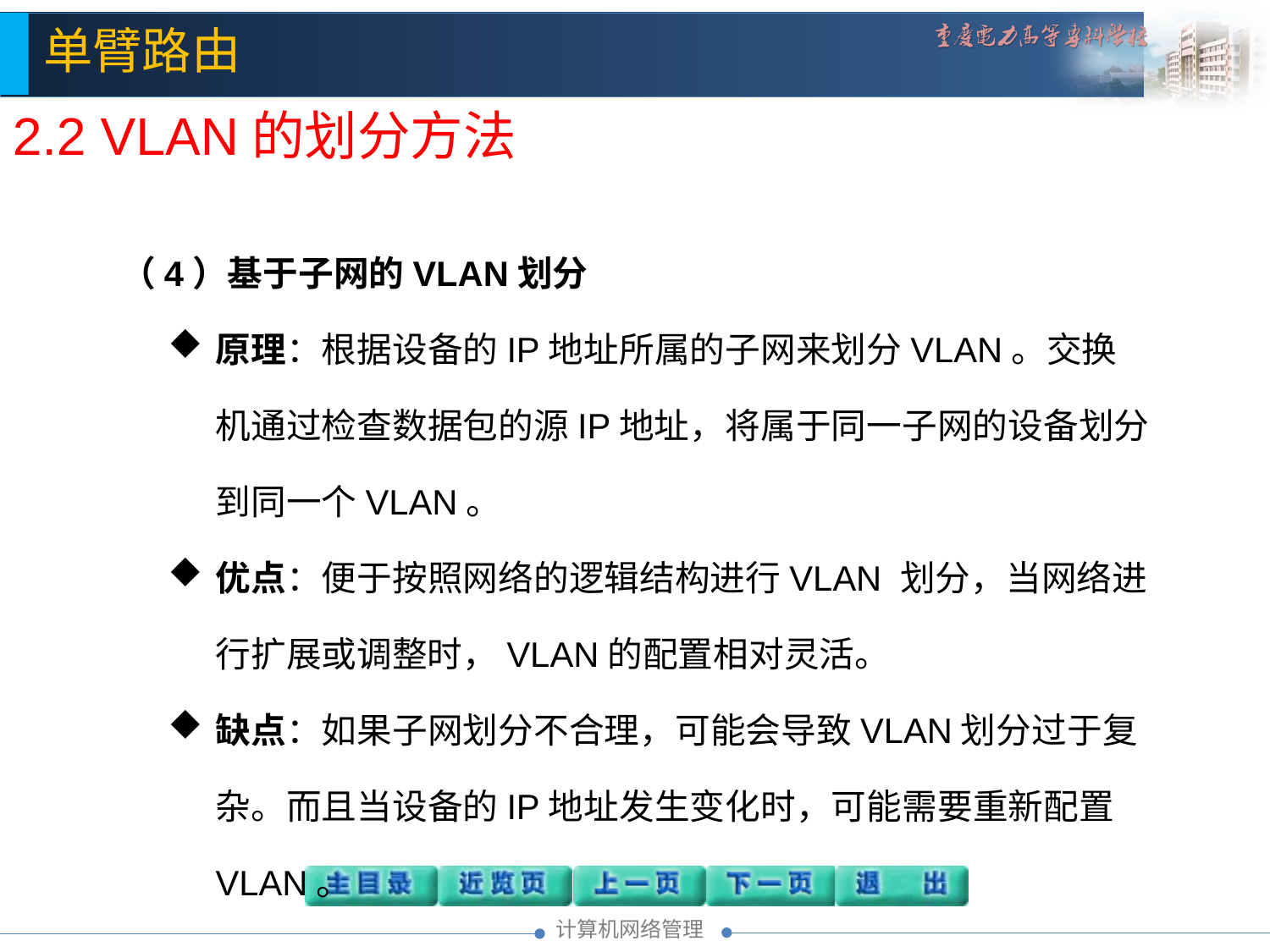

2.2 VLAN的划分方法
（4）基于子网的VLAN划分
原理：根据设备的IP地址所属的子网来划分VLAN。交换机通过检查数据包的源IP地址，将属于同一子网的设备划分到同一个VLAN。
优点：便于按照网络的逻辑结构进行VLAN 划分，当网络进行扩展或调整时，VLAN的配置相对灵活。
缺点：如果子网划分不合理，可能会导致VLAN划分过于复杂。而且当设备的IP地址发生变化时，可能需要重新配置VLAN。